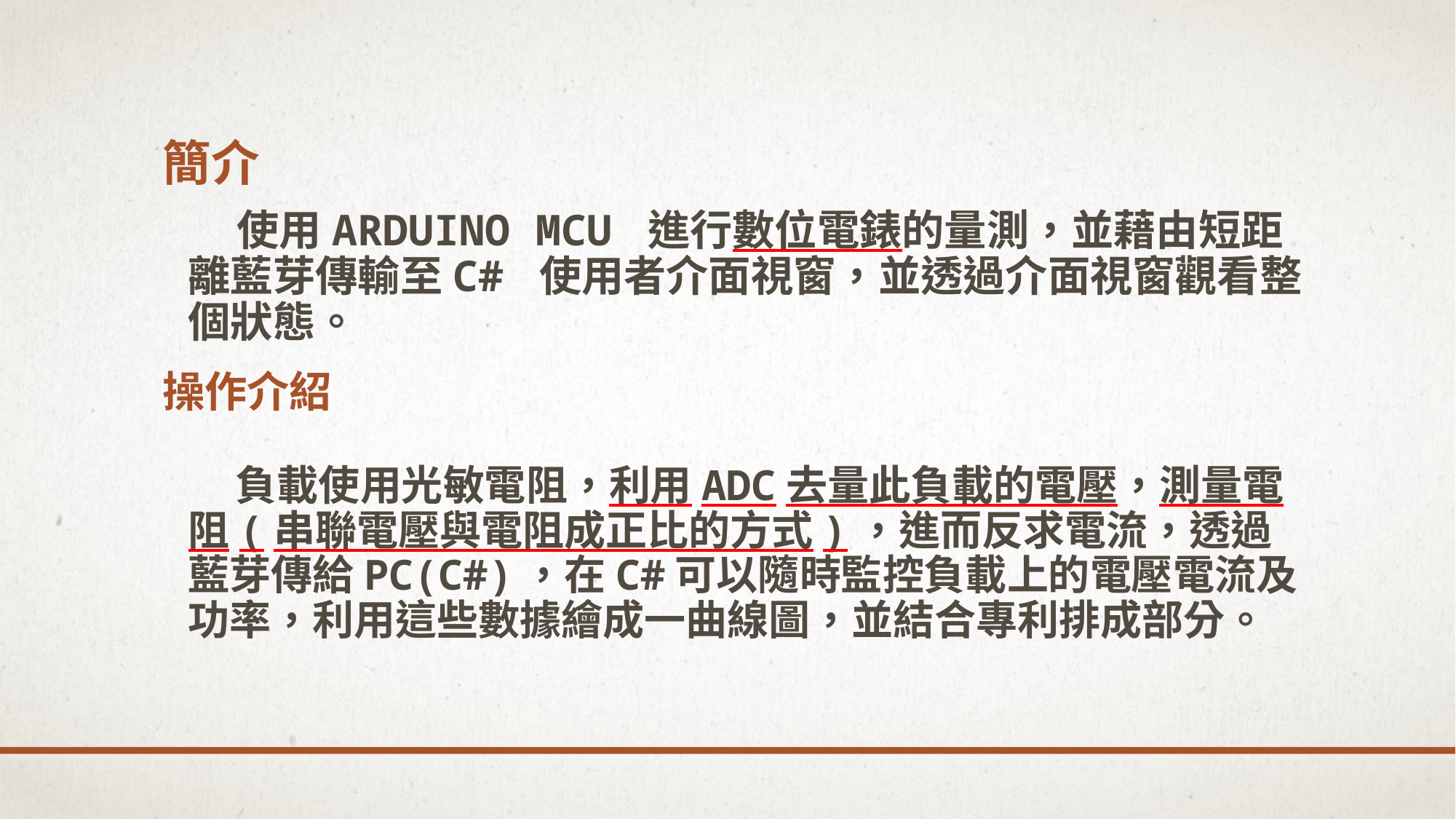

# 簡介
    使用arduino mcu 進行數位電錶的量測，並藉由短距離藍芽傳輸至c# 使用者介面視窗，並透過介面視窗觀看整個狀態。
操作介紹
    負載使用光敏電阻，利用ADC去量此負載的電壓，測量電阻(串聯電壓與電阻成正比的方式)，進而反求電流，透過藍芽傳給PC(C#)，在C#可以隨時監控負載上的電壓電流及功率，利用這些數據繪成一曲線圖，並結合專利排成部分。